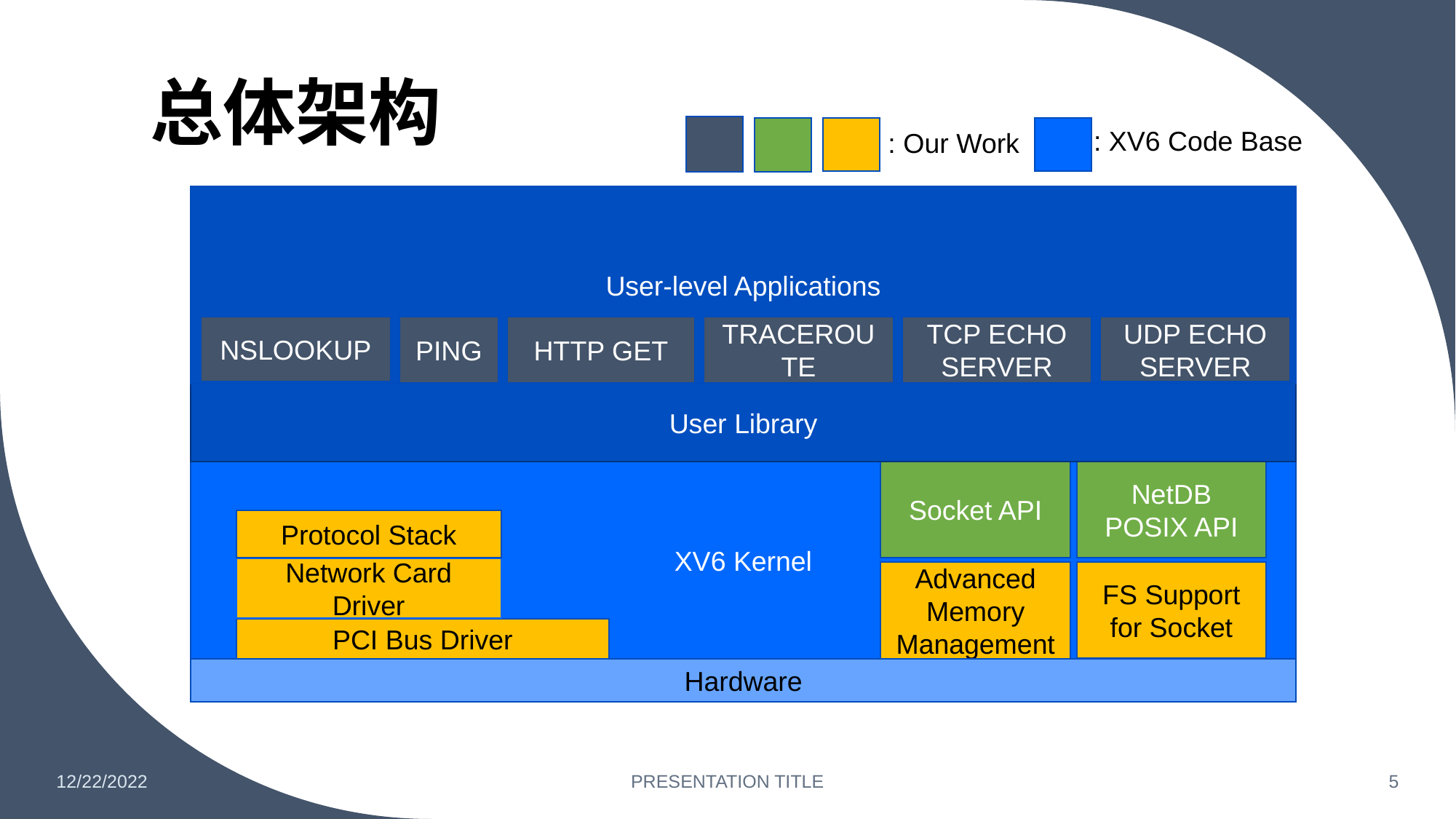

# 总体架构

: XV6 Code Base
: Our Work
User-level Applications
NSLOOKUP
PING
HTTP GET
TRACEROUTE
TCP ECHO SERVER
UDP ECHO SERVER
User Library
Socket API
XV6 Kernel
NetDB POSIX API
Protocol Stack
Network Card Driver
Advanced Memory Management
FS Support for Socket
PCI Bus Driver
Hardware
12/22/2022
PRESENTATION TITLE
5